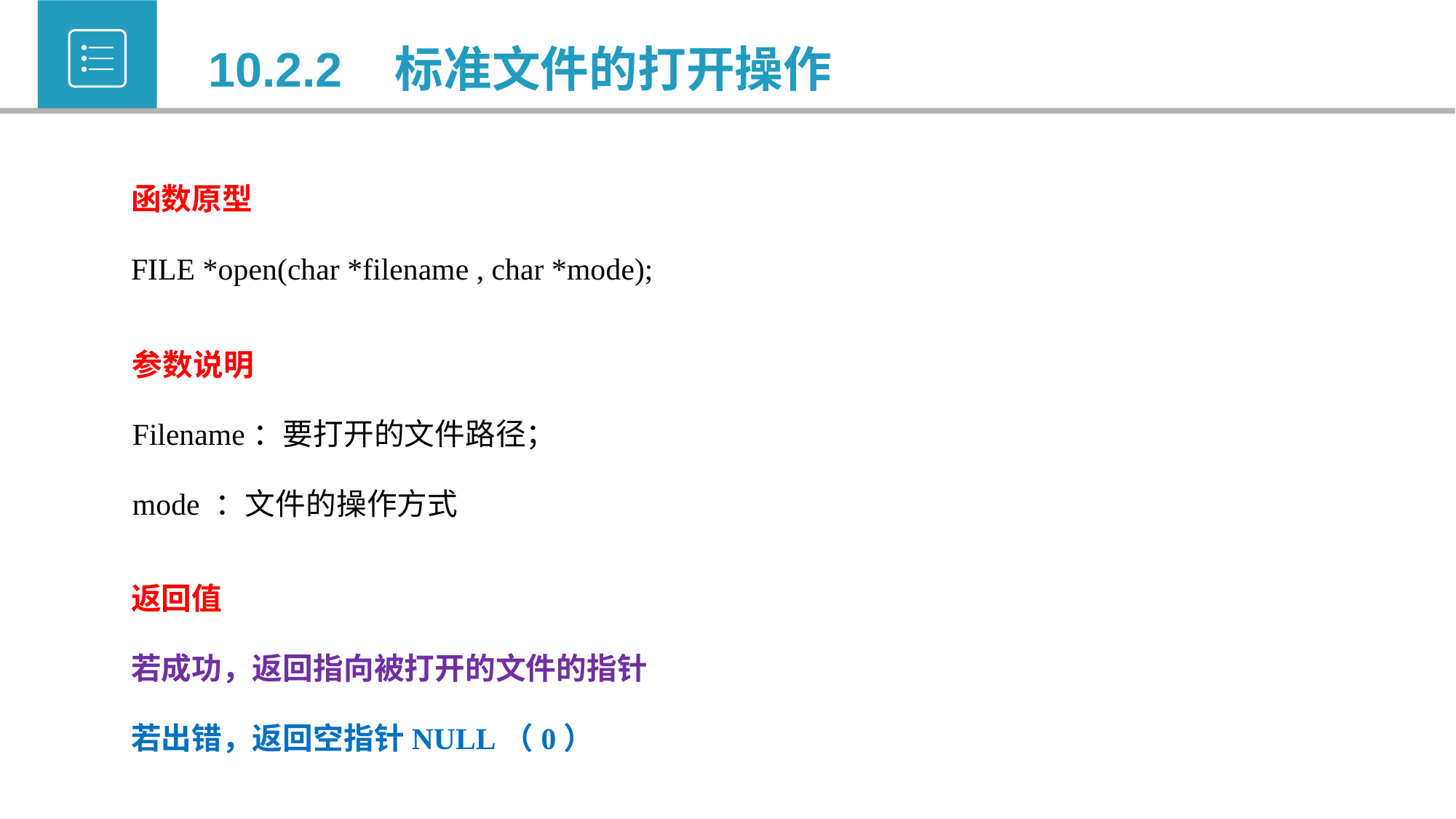

10.2.2   标准文件的打开操作
函数原型
FILE *open(char *filename , char *mode);
参数说明
Filename：要打开的文件路径；
mode ：文件的操作方式
返回值
若成功，返回指向被打开的文件的指针
若出错，返回空指针NULL（0）